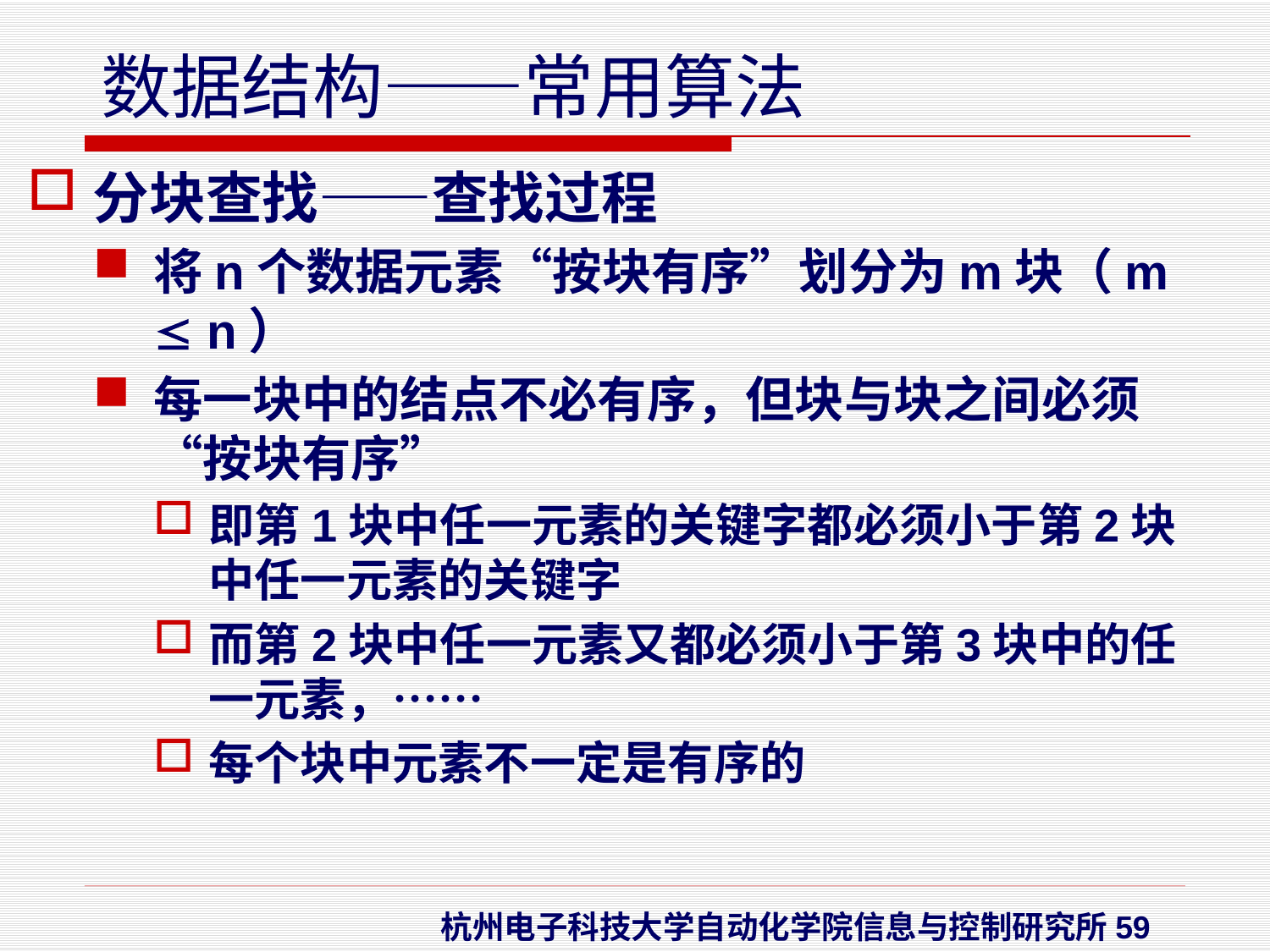

分块查找——查找过程
将n个数据元素“按块有序”划分为m块（m ≤ n）
每一块中的结点不必有序，但块与块之间必须“按块有序”
即第1块中任一元素的关键字都必须小于第2块中任一元素的关键字
而第2块中任一元素又都必须小于第3块中的任一元素，……
每个块中元素不一定是有序的